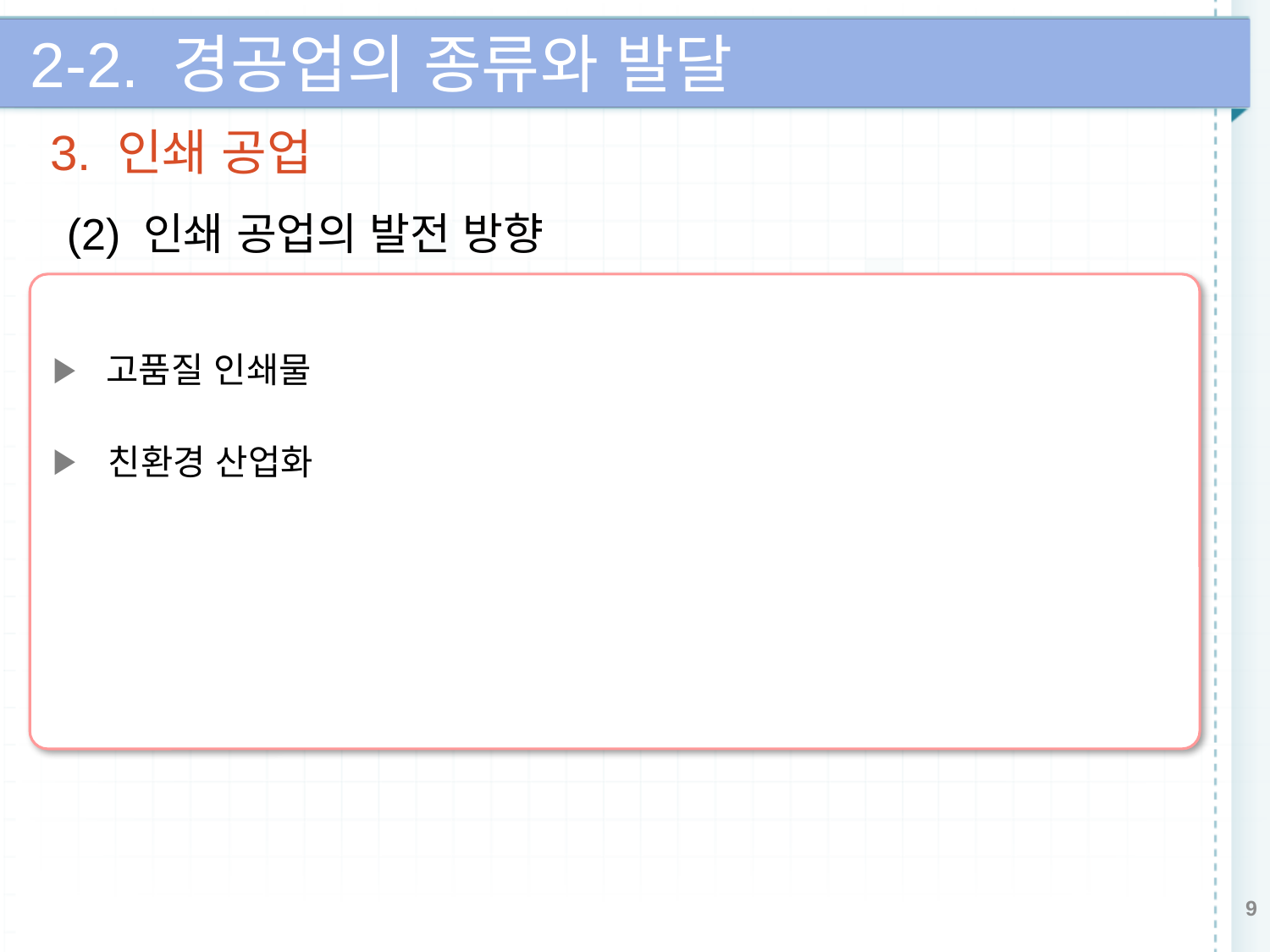

2-2. 경공업의 종류와 발달
3. 인쇄 공업
(2) 인쇄 공업의 발전 방향

 고품질 인쇄물
 친환경 산업화
9